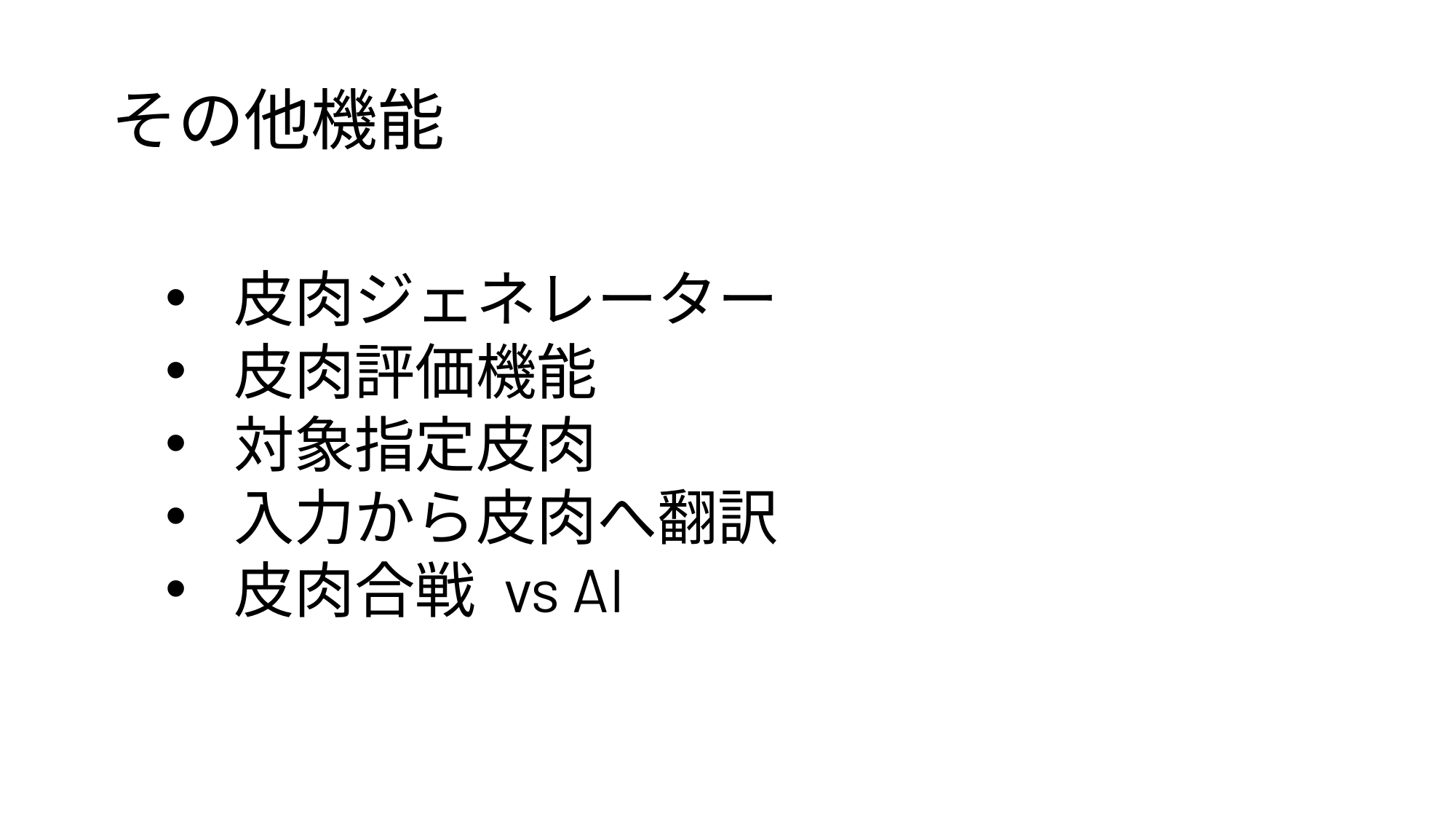

# その他機能
皮肉ジェネレーター
皮肉評価機能
対象指定皮肉
入力から皮肉へ翻訳
皮肉合戦 vs AI